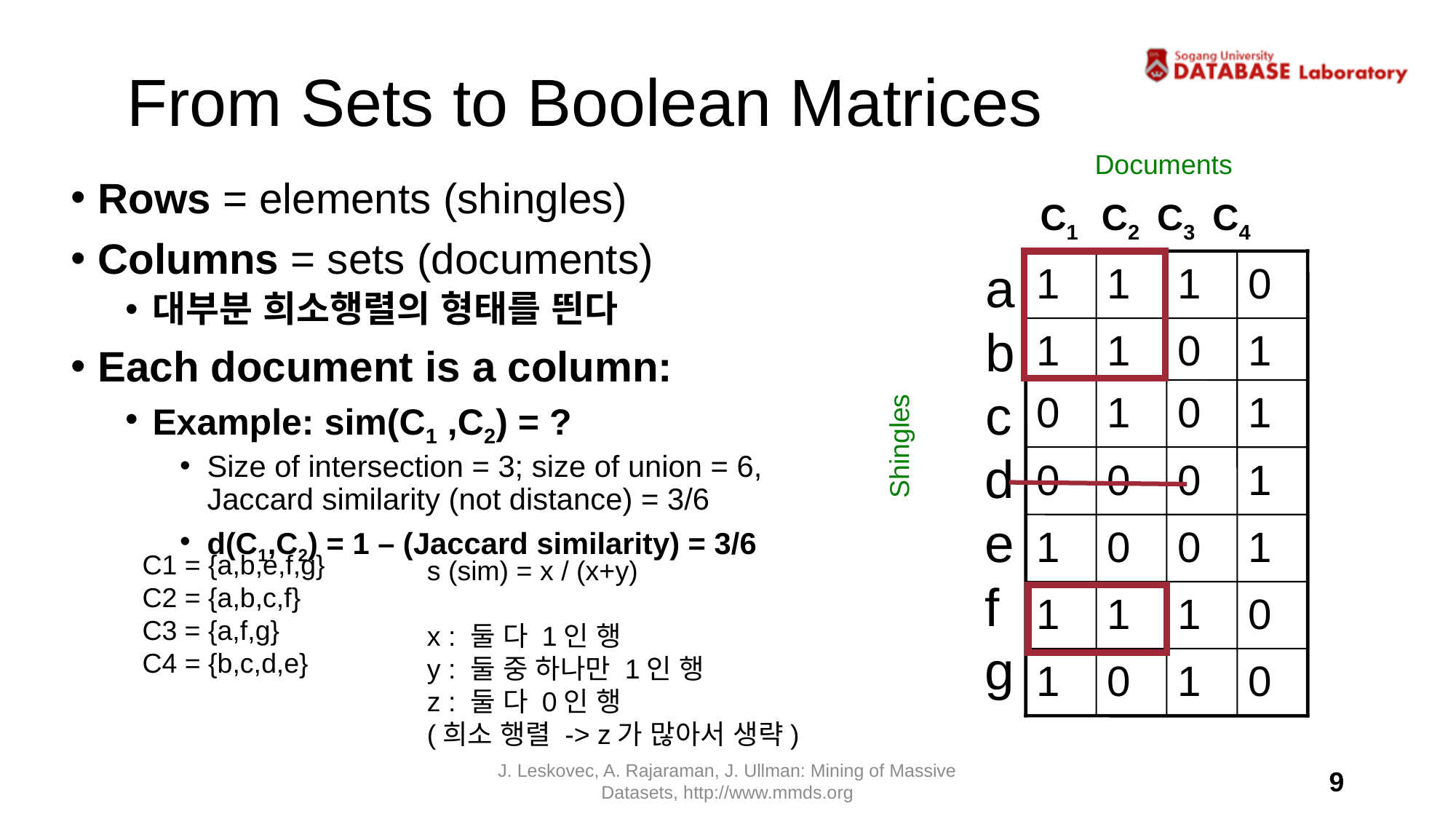

# From Sets to Boolean Matrices
Documents
Rows = elements (shingles)
Columns = sets (documents)
대부분 희소행렬의 형태를 띈다
Each document is a column:
Example: sim(C1 ,C2) = ?
Size of intersection = 3; size of union = 6,
Jaccard similarity (not distance) = 3/6
d(C1,C2) = 1 – (Jaccard similarity) = 3/6

C1    C2   C3   C4

1

1
1

0

1

1
0
1
0

1
0
1
0

0
0
1
1

0
0
1
1

1
1
0
1

0
1
0

Shingles
a
b
c
d
e
f
g
C1 = {a,b,e,f,g}
C2 = {a,b,c,f}
C3 = {a,f,g}
C4 = {b,c,d,e}
s (sim) = x / (x+y)

x : 둘 다 1인 행
y : 둘 중 하나만 1인 행
z : 둘 다 0인 행
(희소 행렬 -> z가 많아서 생략)

J. Leskovec, A. Rajaraman, J. Ullman: Mining of Massive Datasets, http://www.mmds.org
9